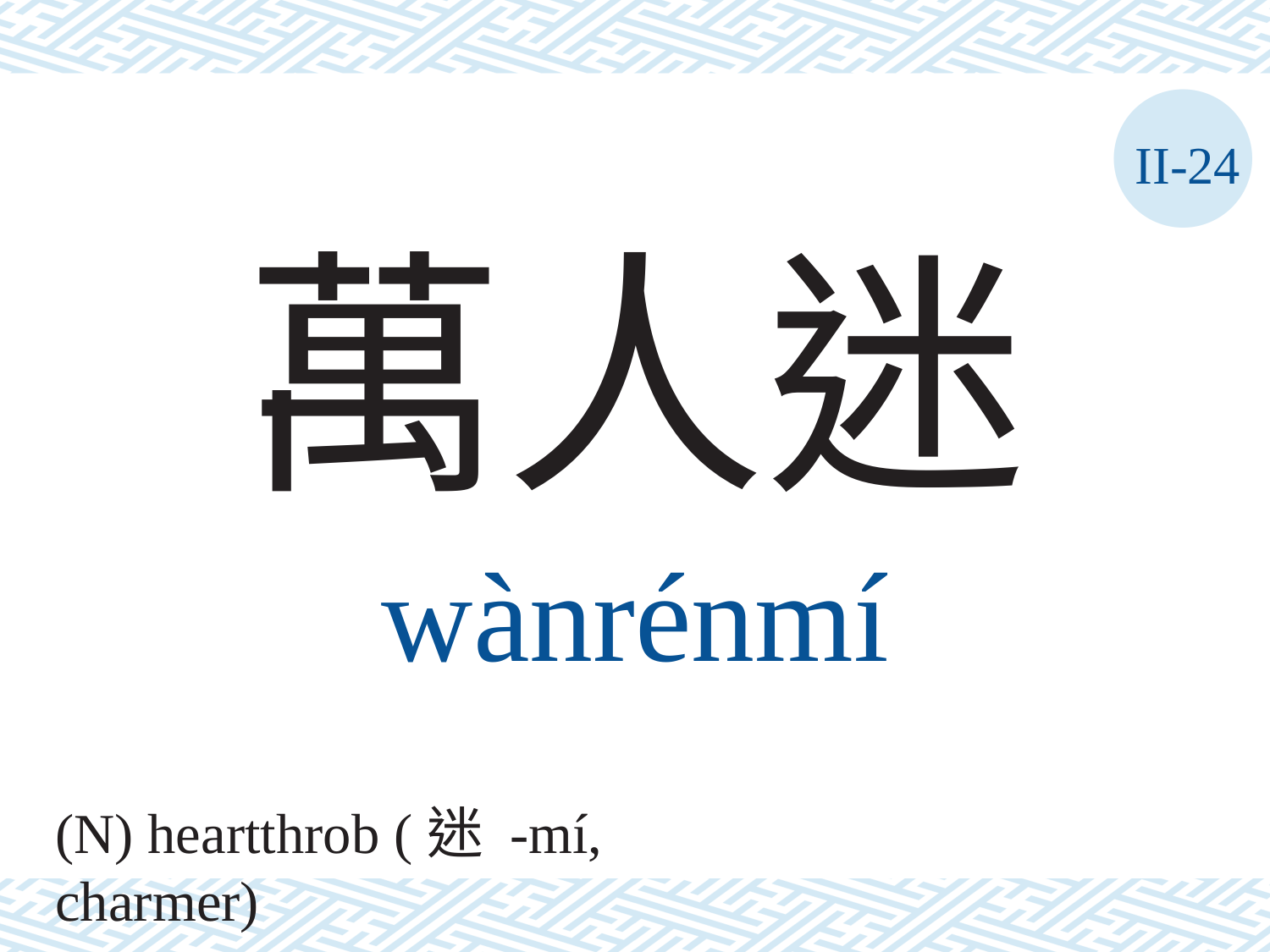

II-24
萬人迷
wànrénmí
(N) heartthrob (迷 -mí, charmer)